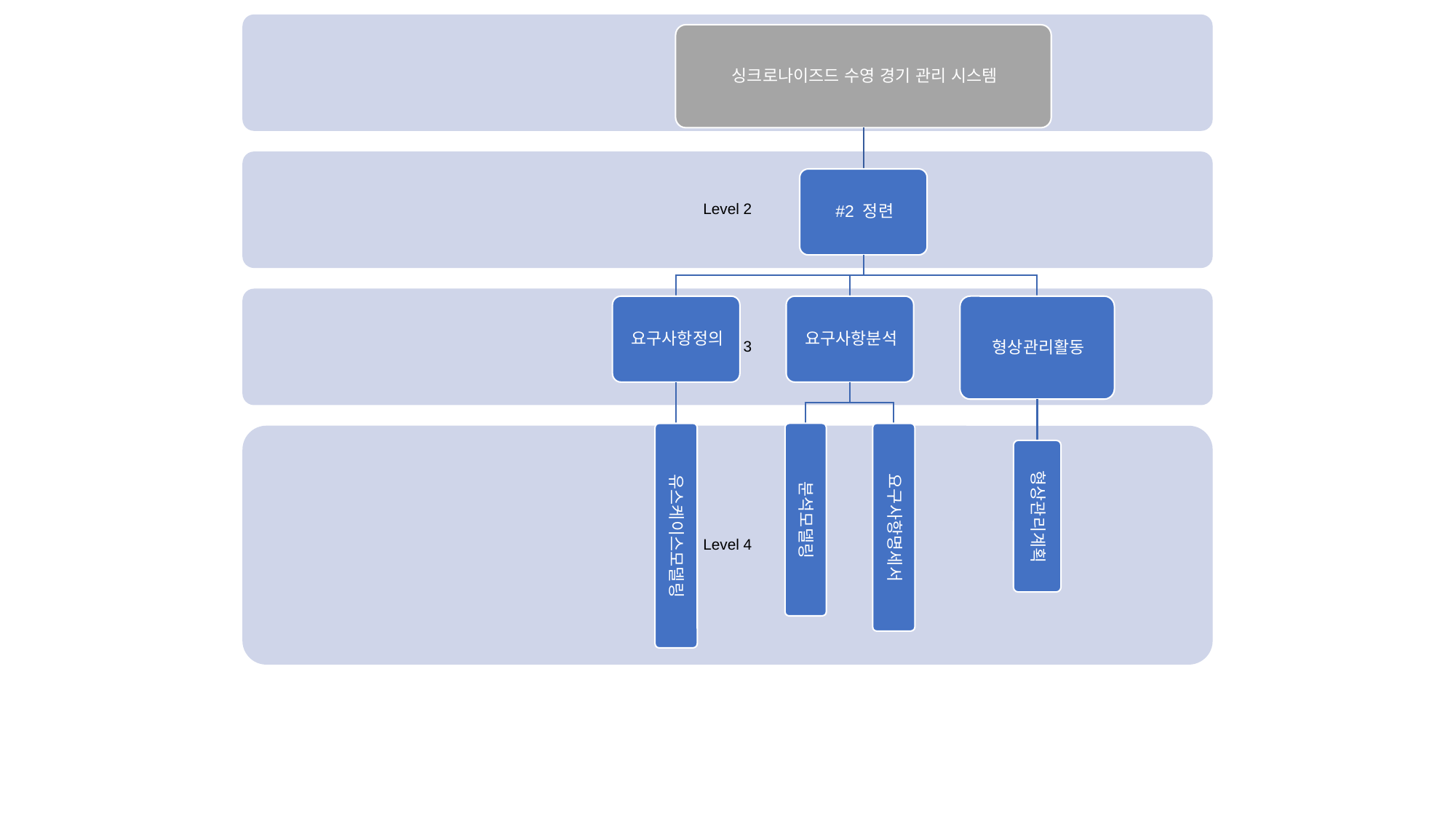

Level 4
Level 3
Level 2
Level 1
싱크로나이즈드 수영 경기 관리 시스템
#2 정련
요구사항정의
유스케이스모델링
요구사항분석
분석모델링
요구사항명세서
형상관리활동
형상관리계획